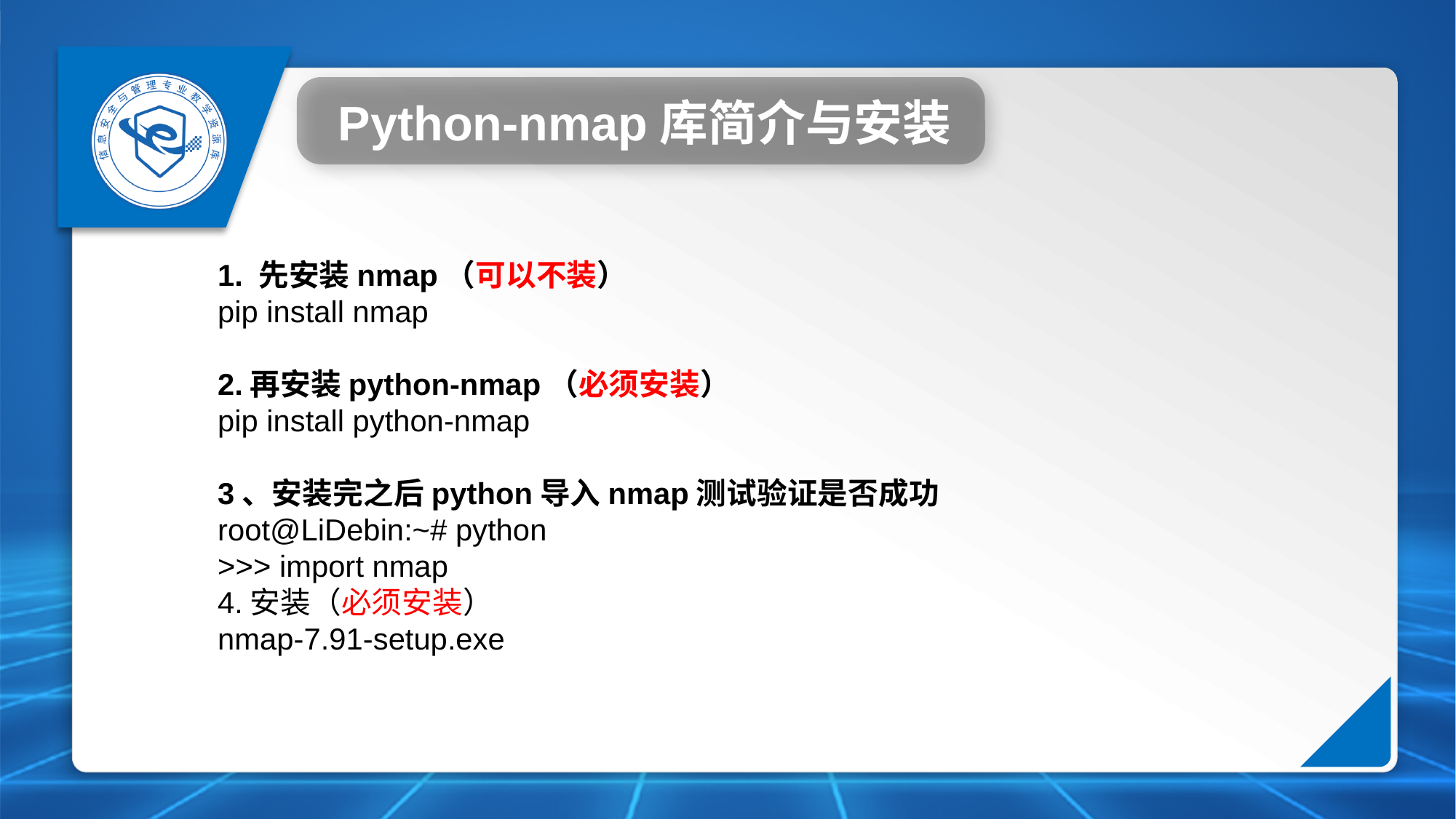

Python-nmap库简介与安装
1. 先安装nmap（可以不装）
pip install nmap

2.再安装python-nmap（必须安装）
pip install python-nmap

3、安装完之后python导入nmap测试验证是否成功
root@LiDebin:~# python
>>> import nmap
4.安装（必须安装）
nmap-7.91-setup.exe